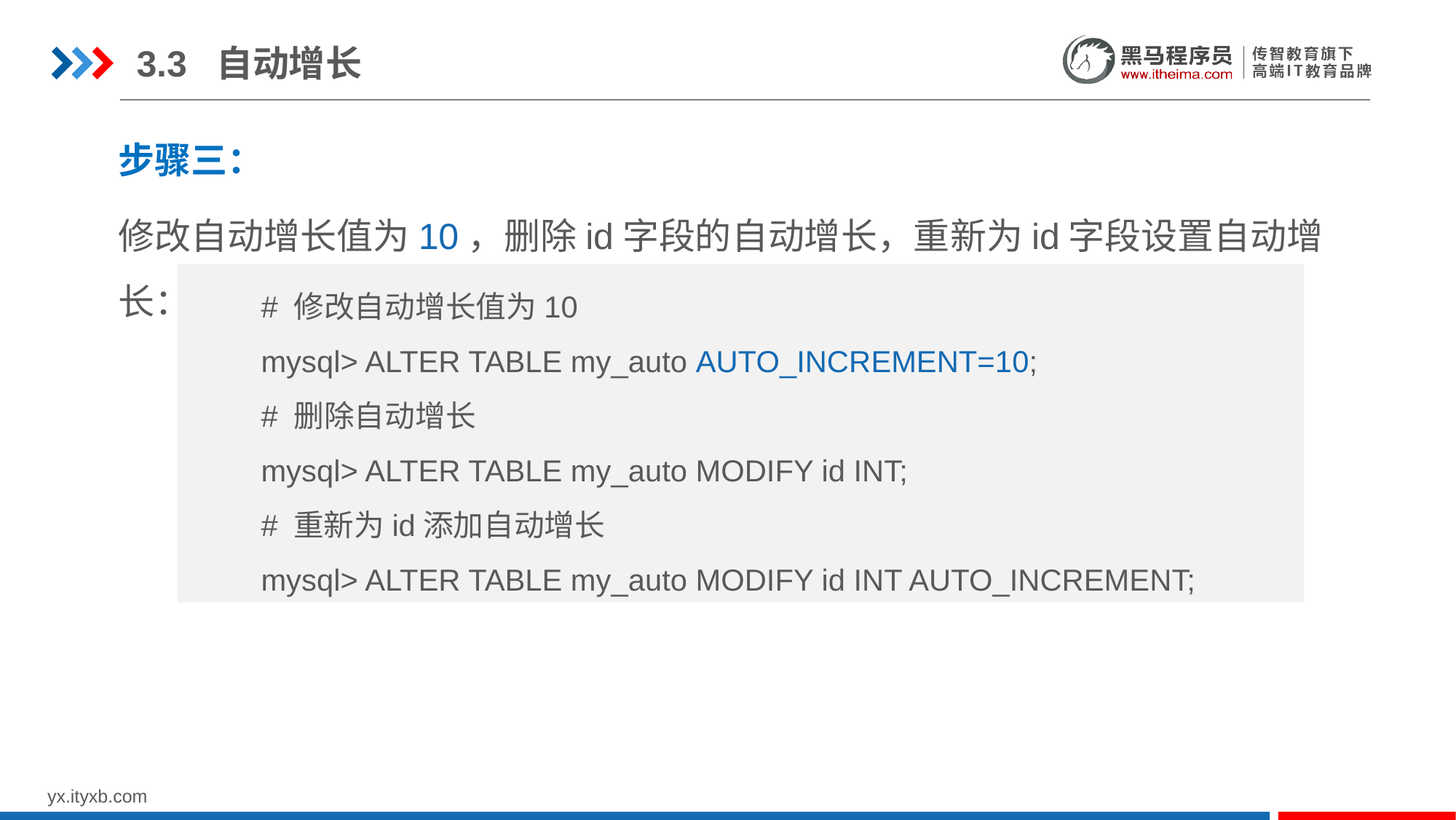

3.3  自动增长
步骤三：
修改自动增长值为10，删除id字段的自动增长，重新为id字段设置自动增长：
# 修改自动增长值为10
mysql> ALTER TABLE my_auto AUTO_INCREMENT=10;
# 删除自动增长
mysql> ALTER TABLE my_auto MODIFY id INT;
# 重新为id添加自动增长
mysql> ALTER TABLE my_auto MODIFY id INT AUTO_INCREMENT;